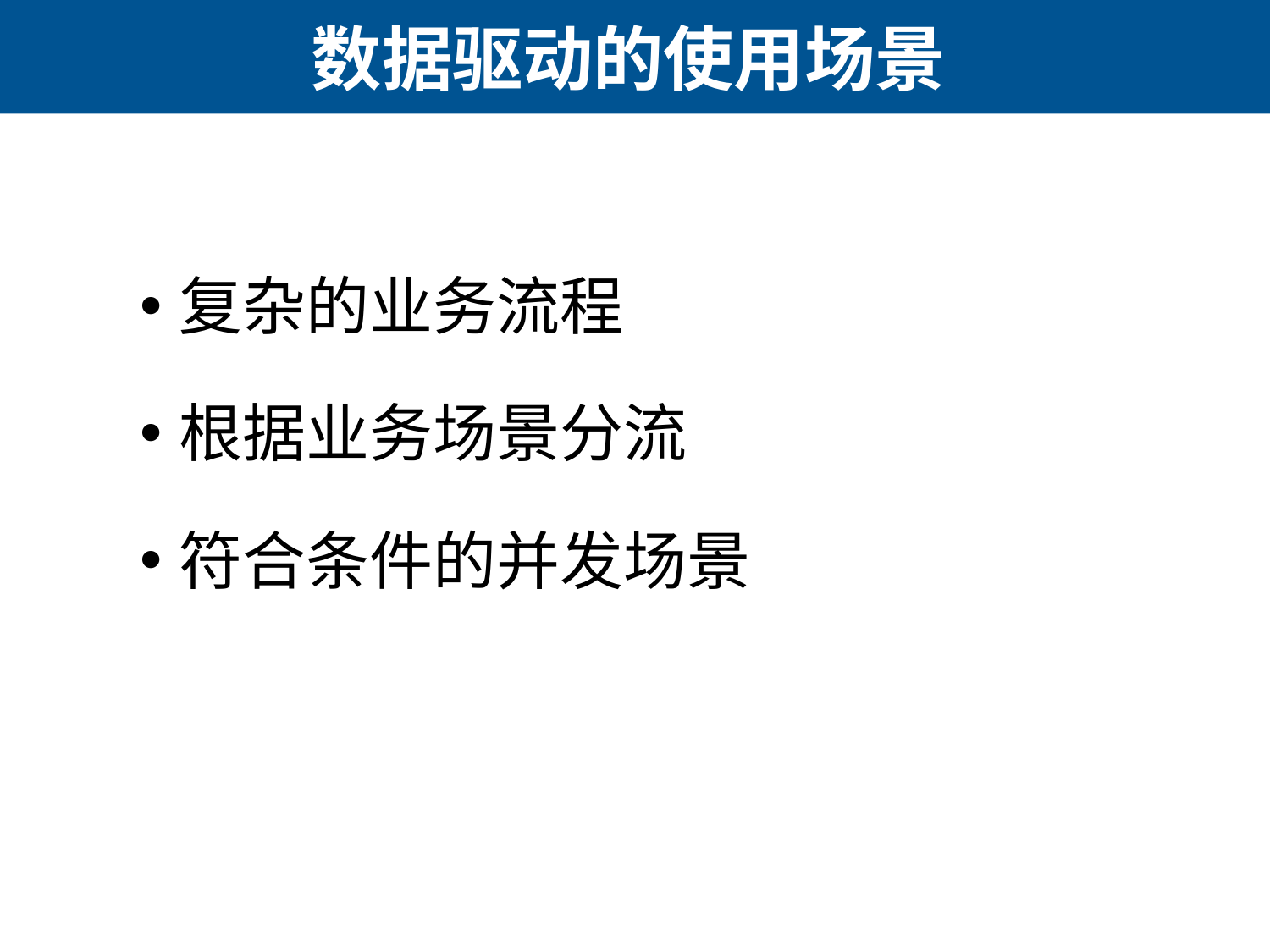

# 数据驱动的使用场景
复杂的业务流程
根据业务场景分流
符合条件的并发场景